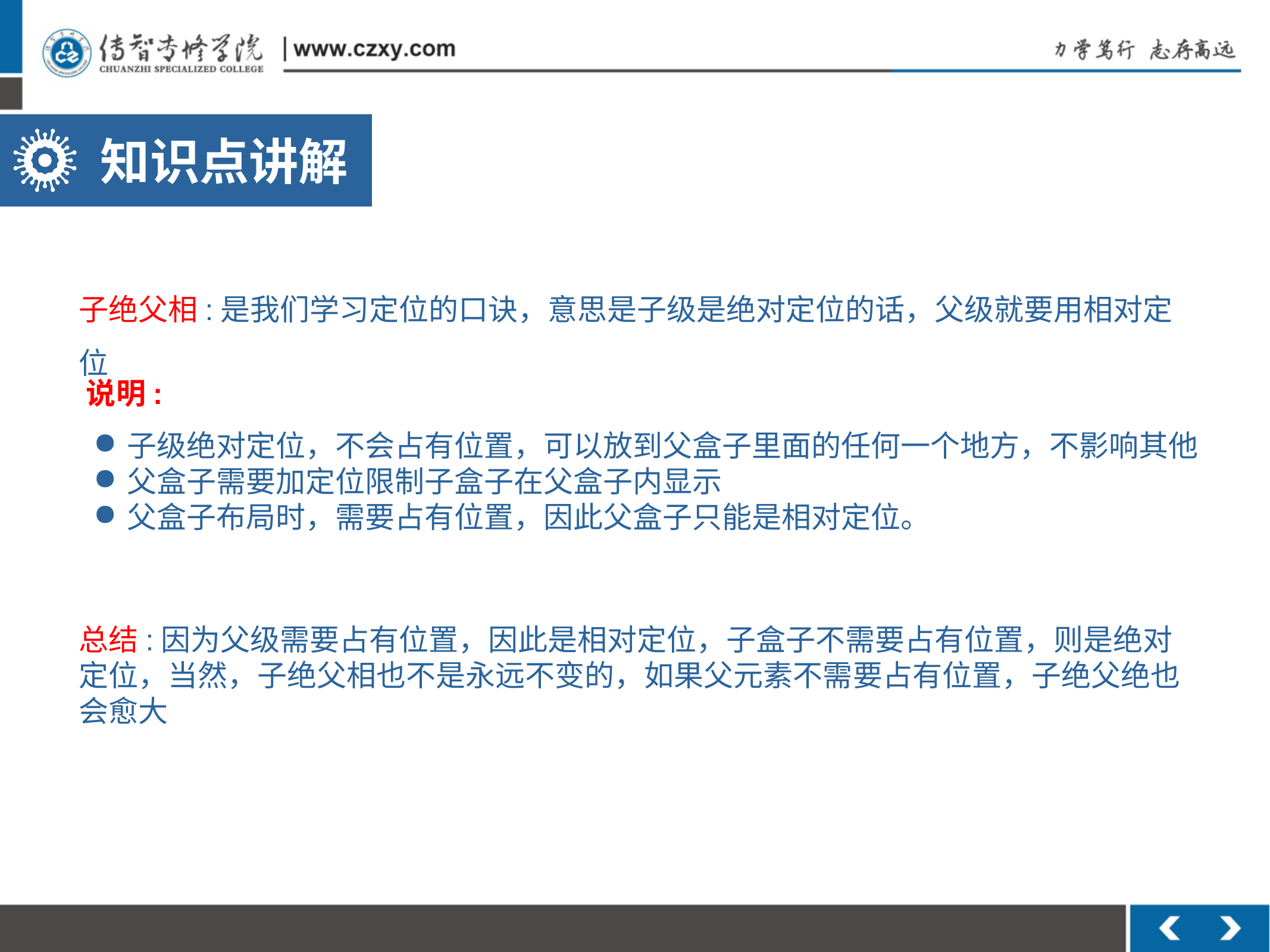

知识点讲解
子绝父相:是我们学习定位的口诀，意思是子级是绝对定位的话，父级就要用相对定位
说明:
子级绝对定位，不会占有位置，可以放到父盒子里面的任何一个地方，不影响其他
父盒子需要加定位限制子盒子在父盒子内显示
父盒子布局时，需要占有位置，因此父盒子只能是相对定位。
总结:因为父级需要占有位置，因此是相对定位，子盒子不需要占有位置，则是绝对定位，当然，子绝父相也不是永远不变的，如果父元素不需要占有位置，子绝父绝也会愈大